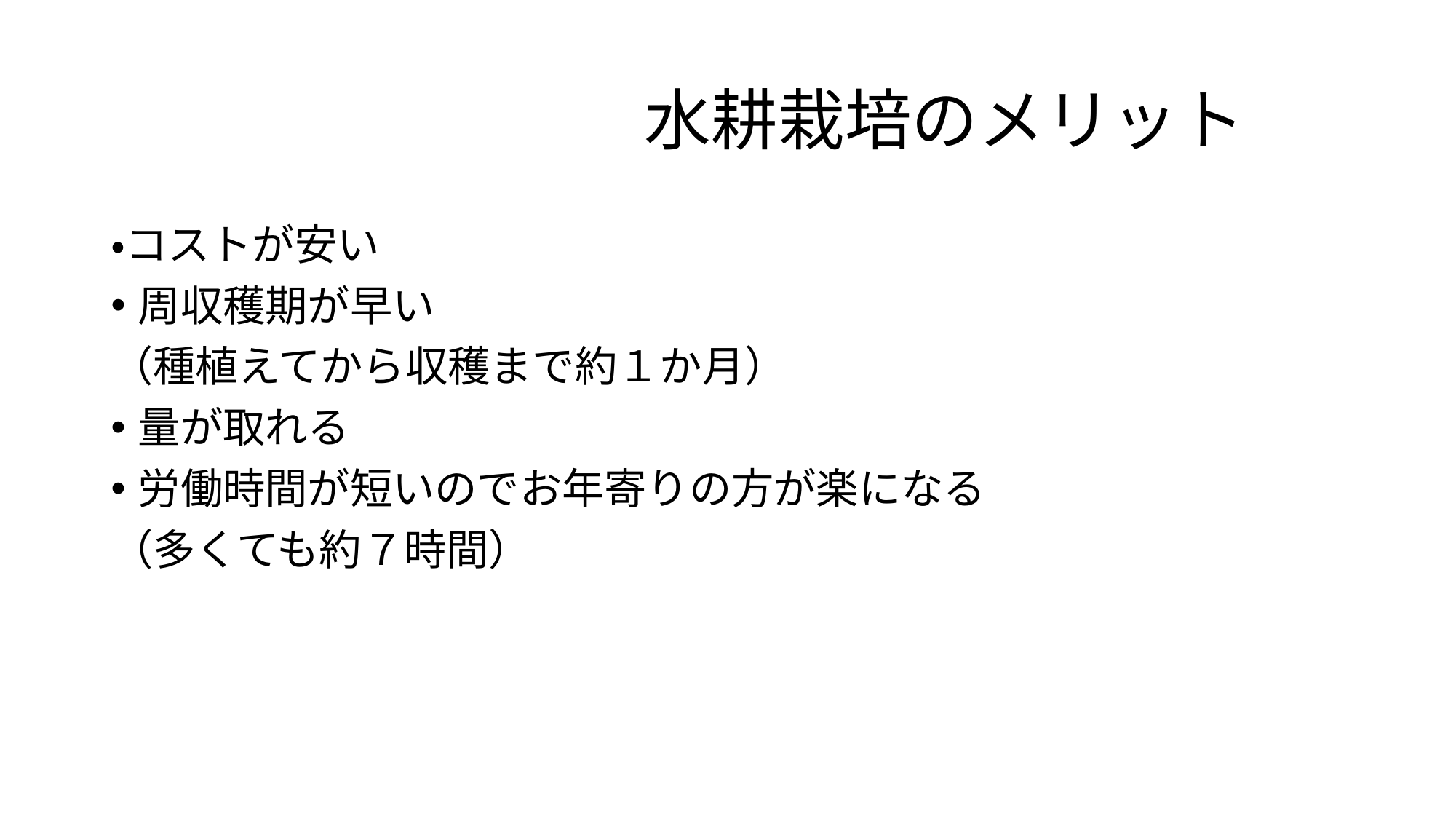

# 水耕栽培のメリット
・コストが安い
周収穫期が早い
（種植えてから収穫まで約１か月）
量が取れる
労働時間が短いのでお年寄りの方が楽になる
（多くても約７時間）